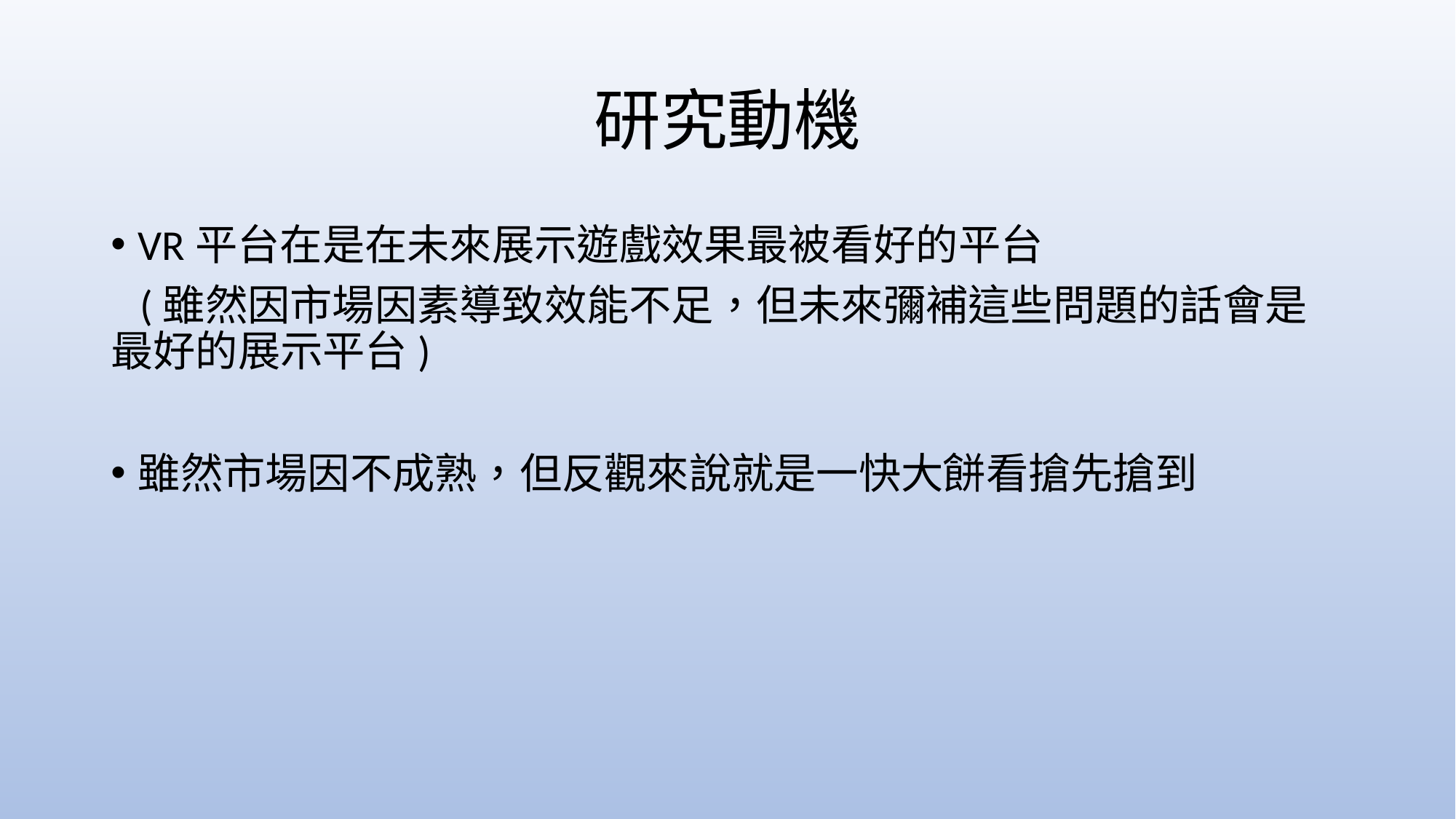

# 研究動機
VR平台在是在未來展示遊戲效果最被看好的平台
   (雖然因市場因素導致效能不足，但未來彌補這些問題的話會是最好的展示平台)

雖然市場因不成熟，但反觀來說就是一快大餅看搶先搶到